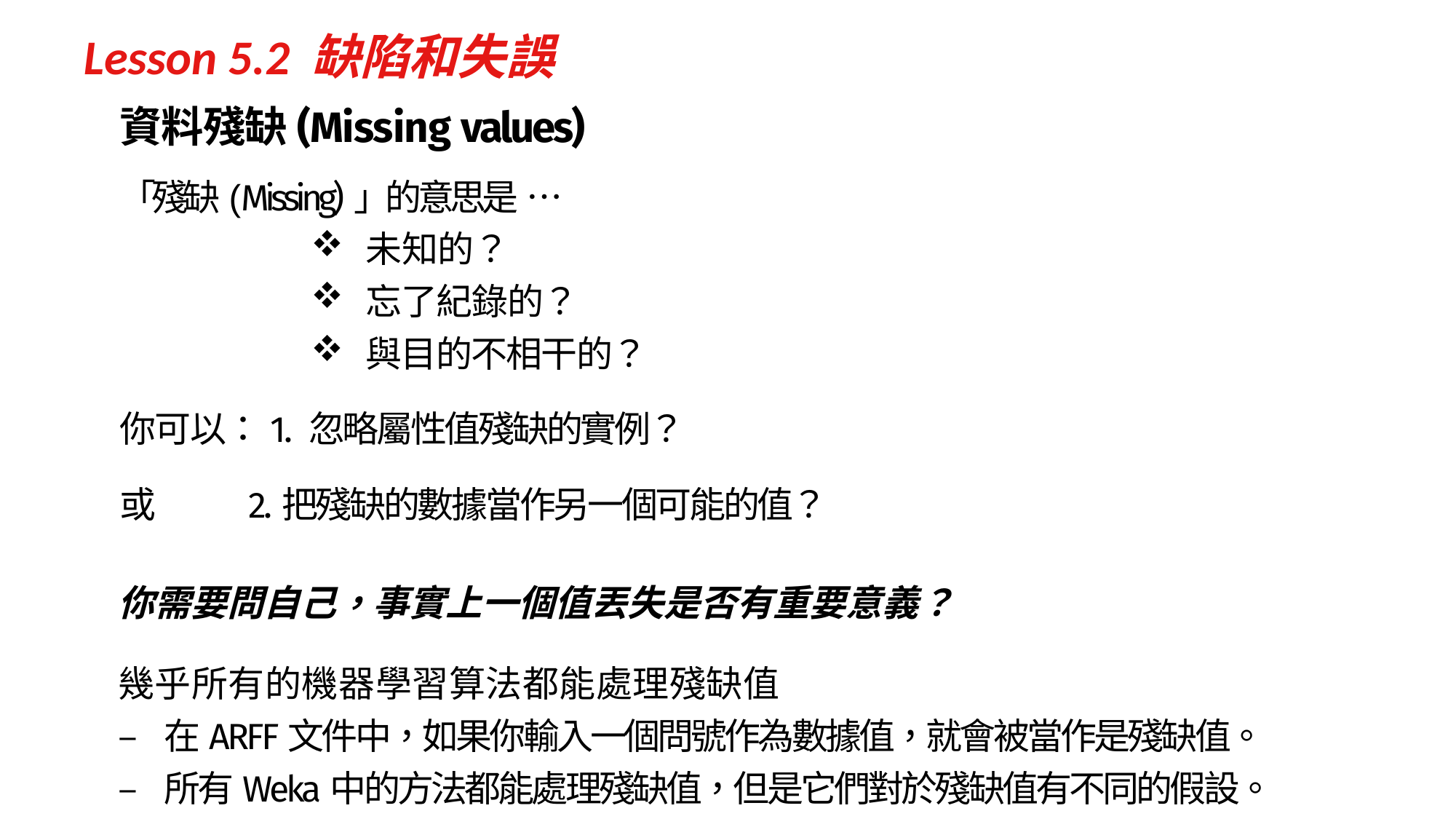

# Lesson 5.2 缺陷和失誤
資料殘缺(Missing values)
「殘缺(Missing)」的意思是 …
未知的？
忘了紀錄的？
與目的不相干的？
你可以：1. 忽略屬性值殘缺的實例？
或	2.把殘缺的數據當作另一個可能的值？

你需要問自己，事實上一個值丟失是否有重要意義？

幾乎所有的機器學習算法都能處理殘缺值
– 在ARFF文件中，如果你輸入一個問號作為數據值，就會被當作是殘缺值。
– 所有Weka中的方法都能處理殘缺值，但是它們對於殘缺值有不同的假設。